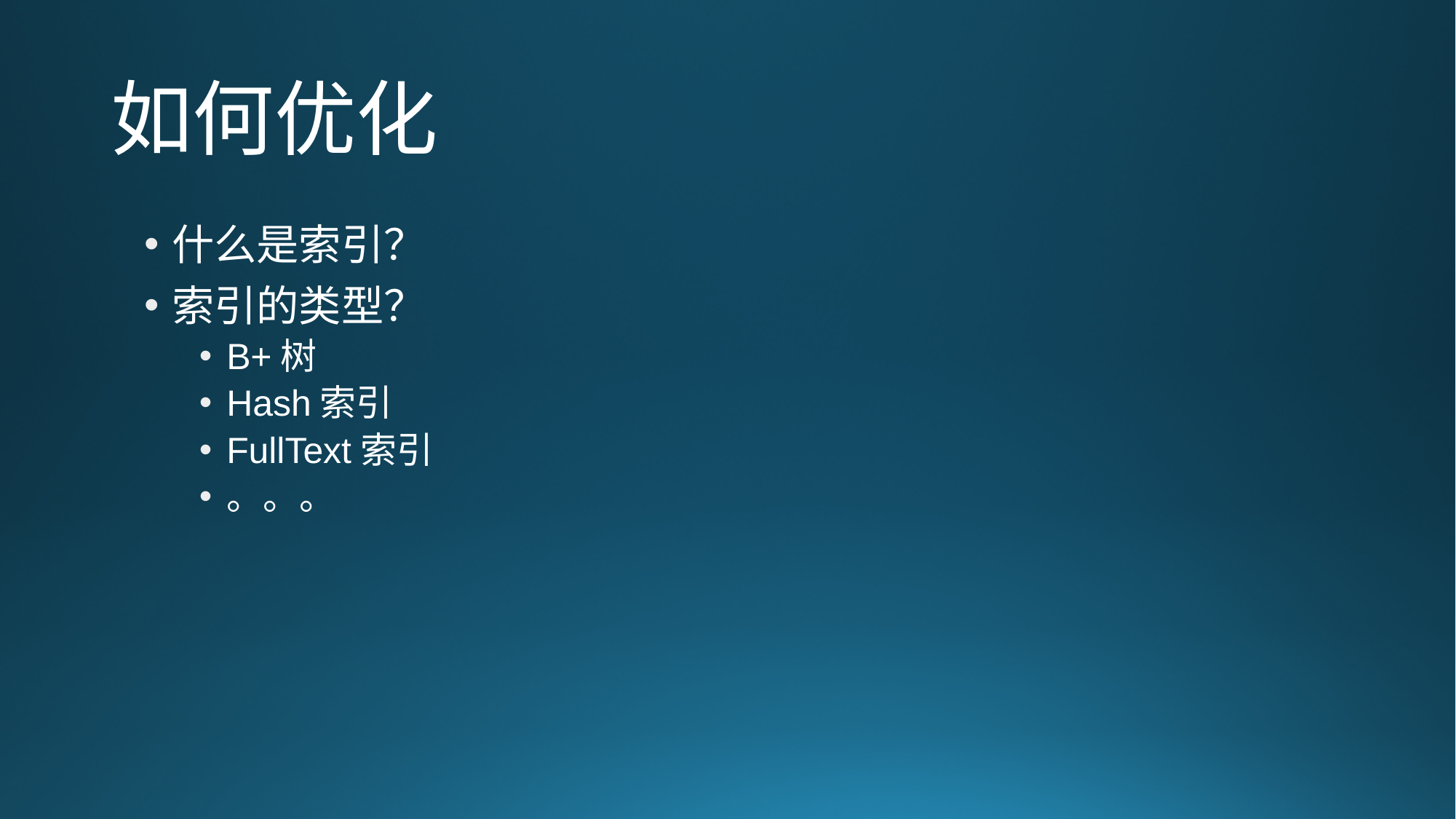

# 如何优化
什么是索引？
索引的类型？
B+树
Hash索引
FullText索引
。。。